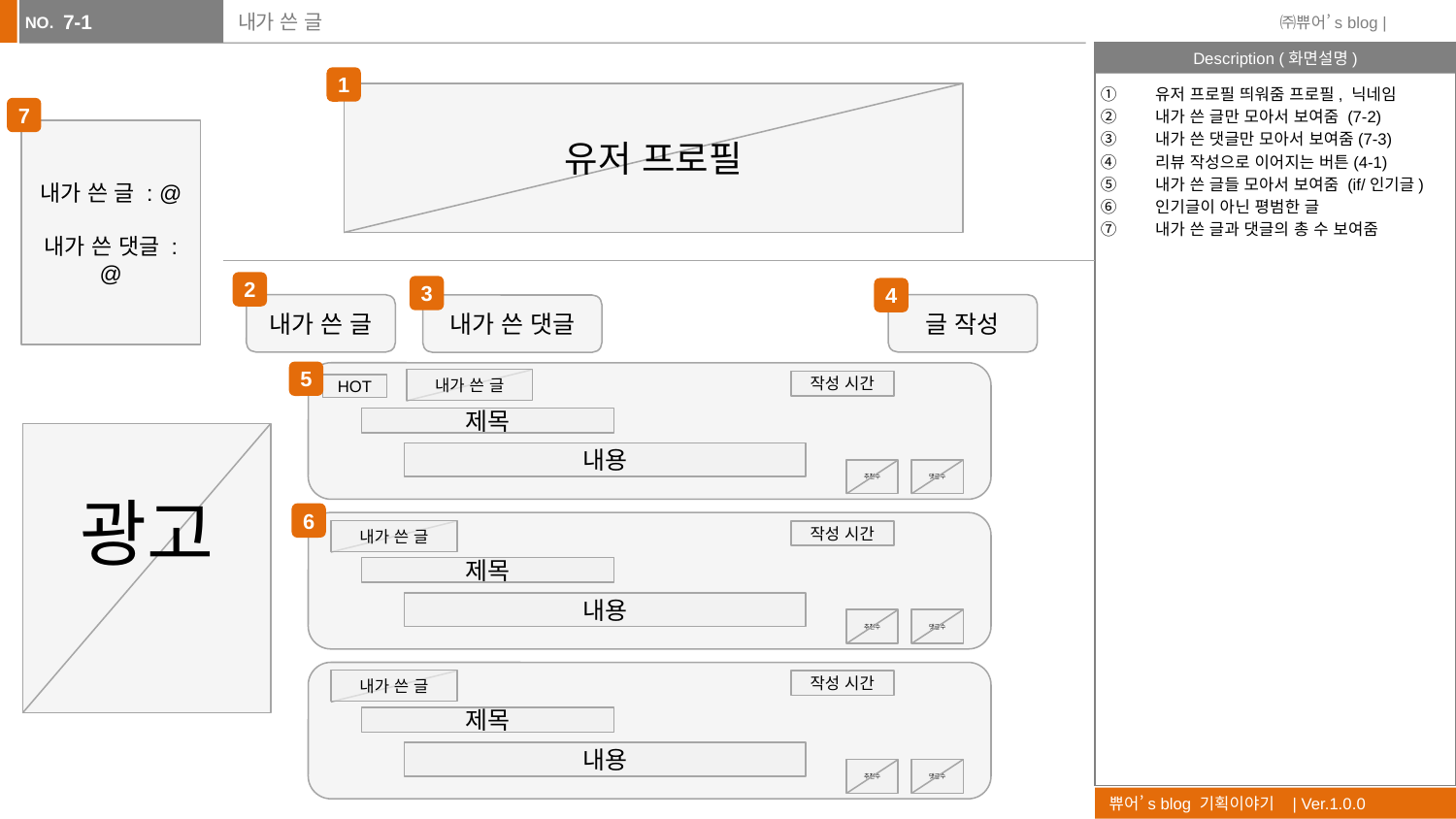

7-1
# 내가 쓴 글
1
유저 프로필 띄워줌 프로필, 닉네임
내가 쓴 글만 모아서 보여줌 (7-2)
내가 쓴 댓글만 모아서 보여줌(7-3)
리뷰 작성으로 이어지는 버튼(4-1)
내가 쓴 글들 모아서 보여줌 (if/인기글)
인기글이 아닌 평범한 글
내가 쓴 글과 댓글의 총 수 보여줌

유저 프로필
7
내가 쓴 글 : @

내가 쓴 댓글 : @
2
3
4
내가 쓴 글
글 작성
내가 쓴 댓글
5

내가 쓴 글
작성 시간
HOT
제목

광고
내용
추천수
댓글수
6

내가 쓴 글
작성 시간
제목
내용
추천수
댓글수

내가 쓴 글
작성 시간
제목
내용
추천수
댓글수